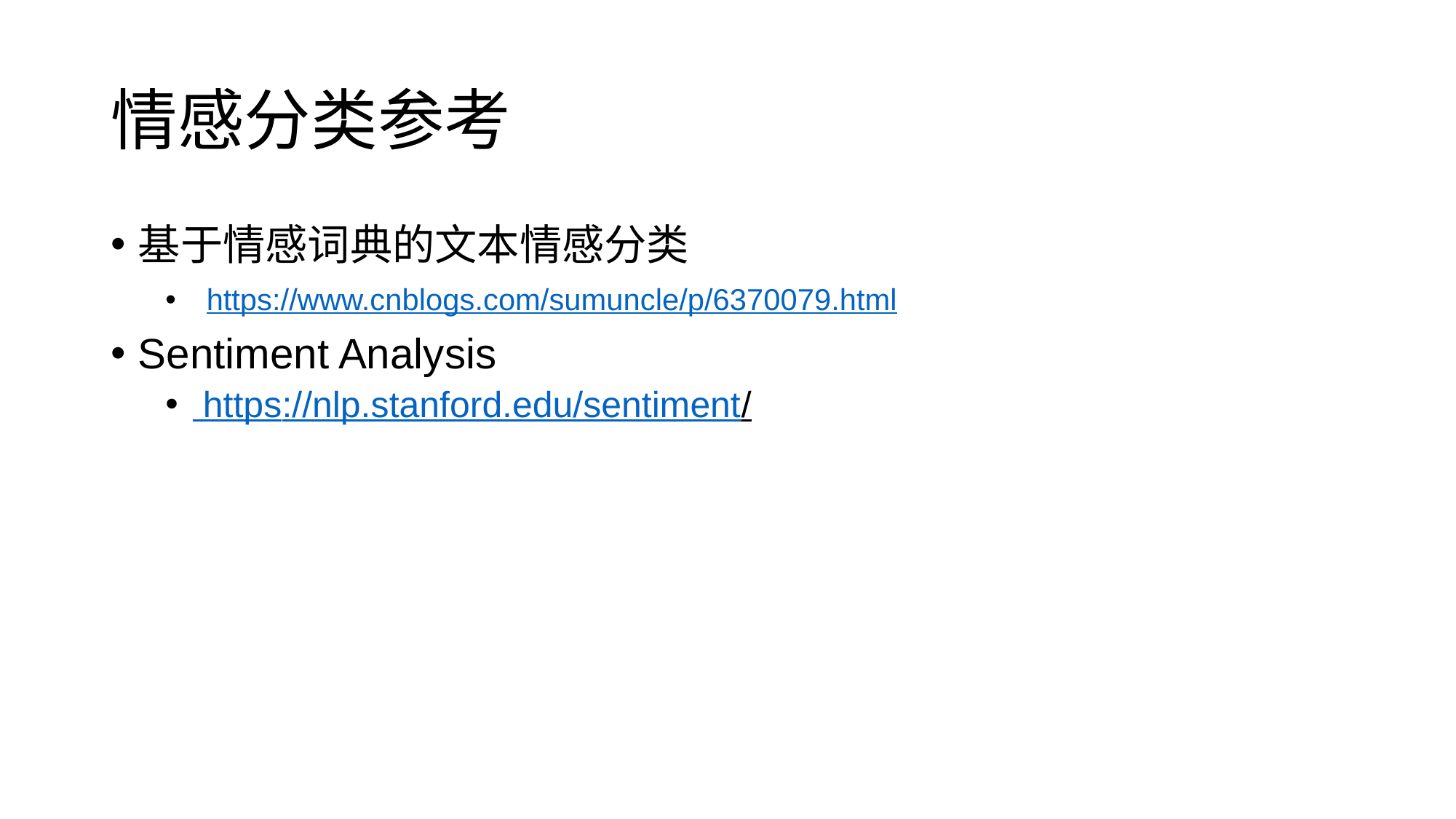

# 情感分类参考
基于情感词典的文本情感分类
https://www.cnblogs.com/sumuncle/p/6370079.html
Sentiment Analysis
 https://nlp.stanford.edu/sentiment/